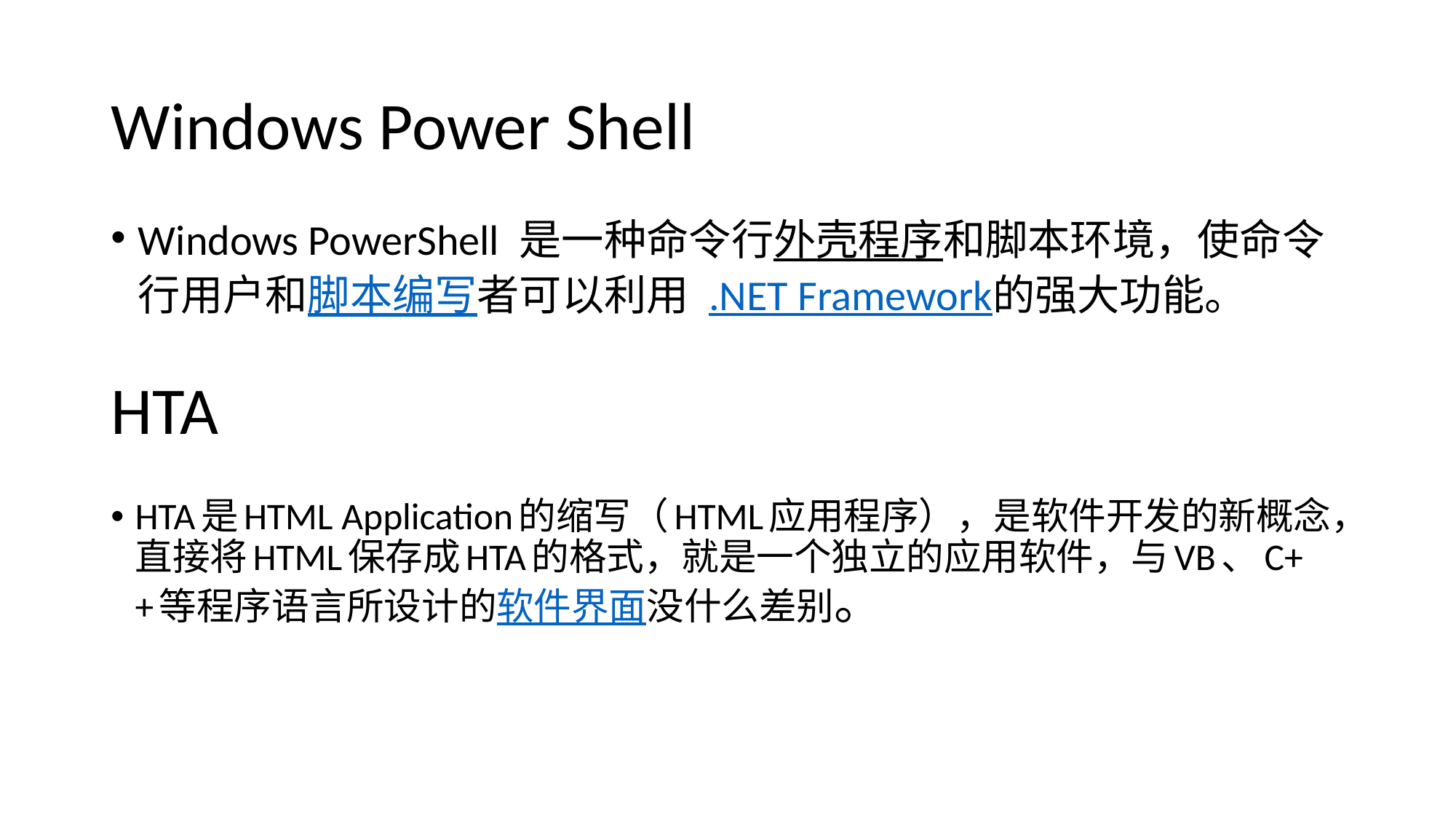

# Windows Power Shell
Windows PowerShell 是一种命令行外壳程序和脚本环境，使命令行用户和脚本编写者可以利用 .NET Framework的强大功能。
HTA
HTA是HTML Application的缩写（HTML应用程序），是软件开发的新概念，直接将HTML保存成HTA的格式，就是一个独立的应用软件，与VB、C++等程序语言所设计的软件界面没什么差别。